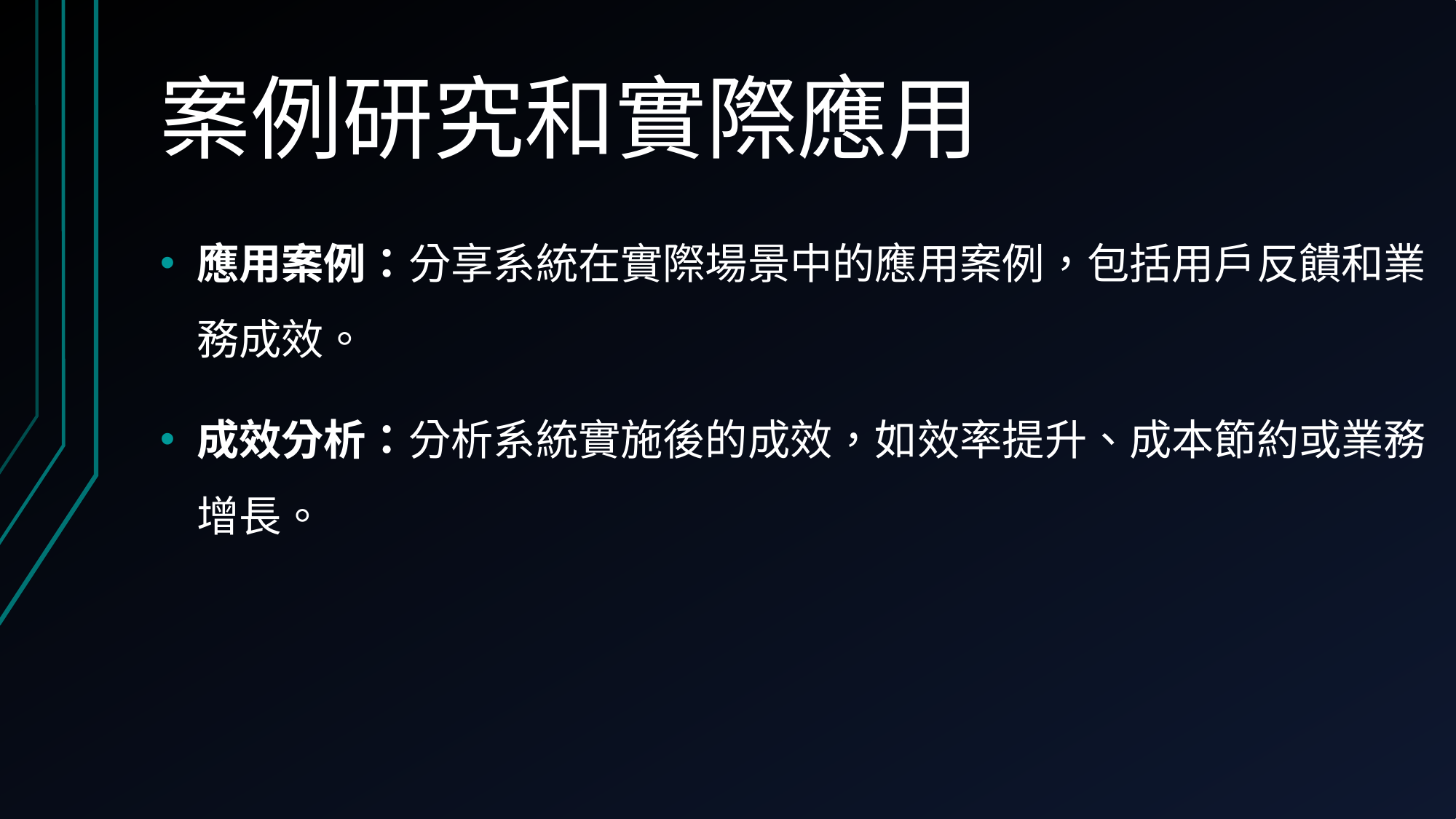

# 案例研究和實際應用
應用案例：分享系統在實際場景中的應用案例，包括用戶反饋和業務成效。
成效分析：分析系統實施後的成效，如效率提升、成本節約或業務增長。